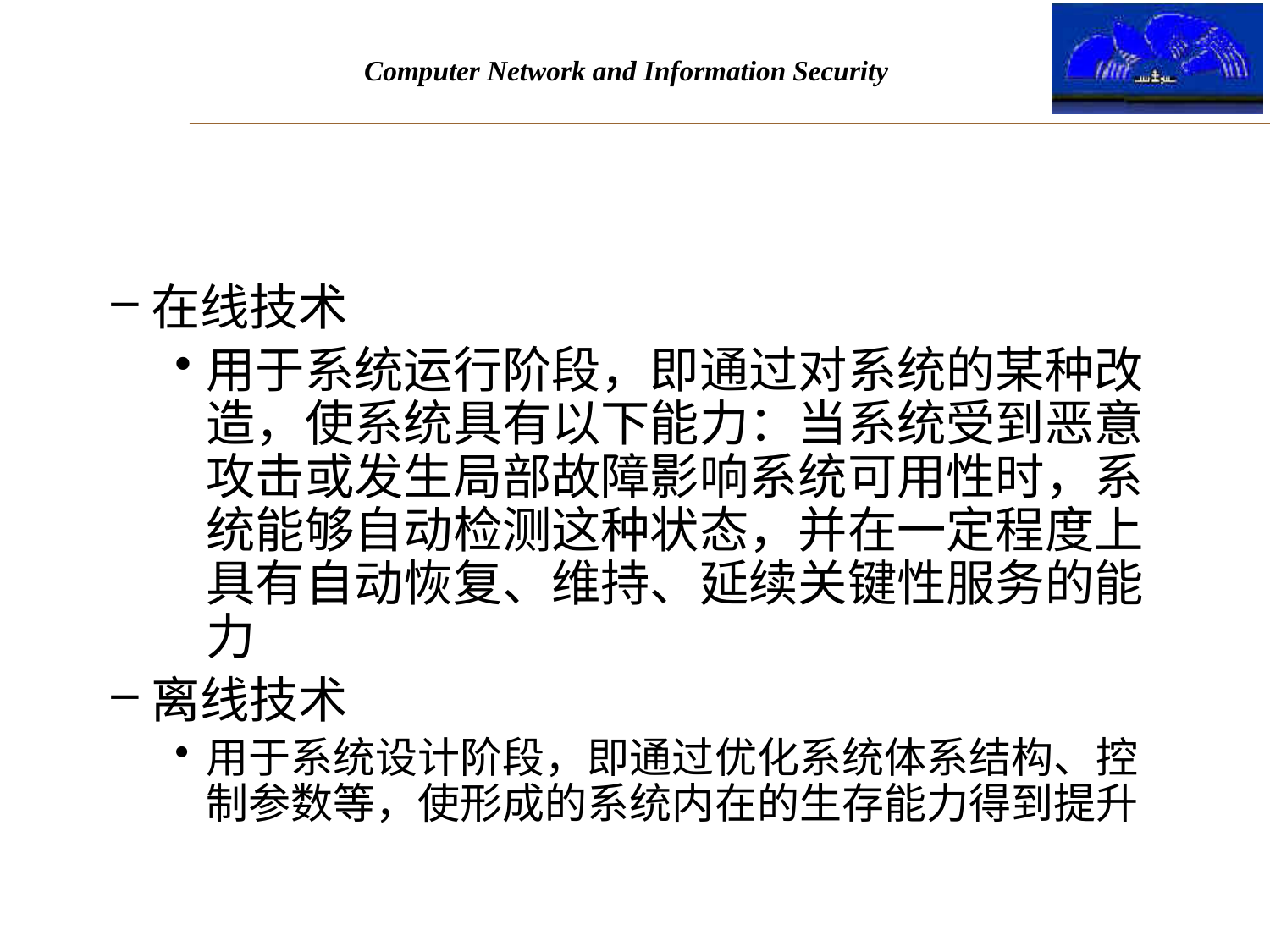

#
在线技术
用于系统运行阶段，即通过对系统的某种改造，使系统具有以下能力：当系统受到恶意攻击或发生局部故障影响系统可用性时，系统能够自动检测这种状态，并在一定程度上具有自动恢复、维持、延续关键性服务的能力
离线技术
用于系统设计阶段，即通过优化系统体系结构、控制参数等，使形成的系统内在的生存能力得到提升